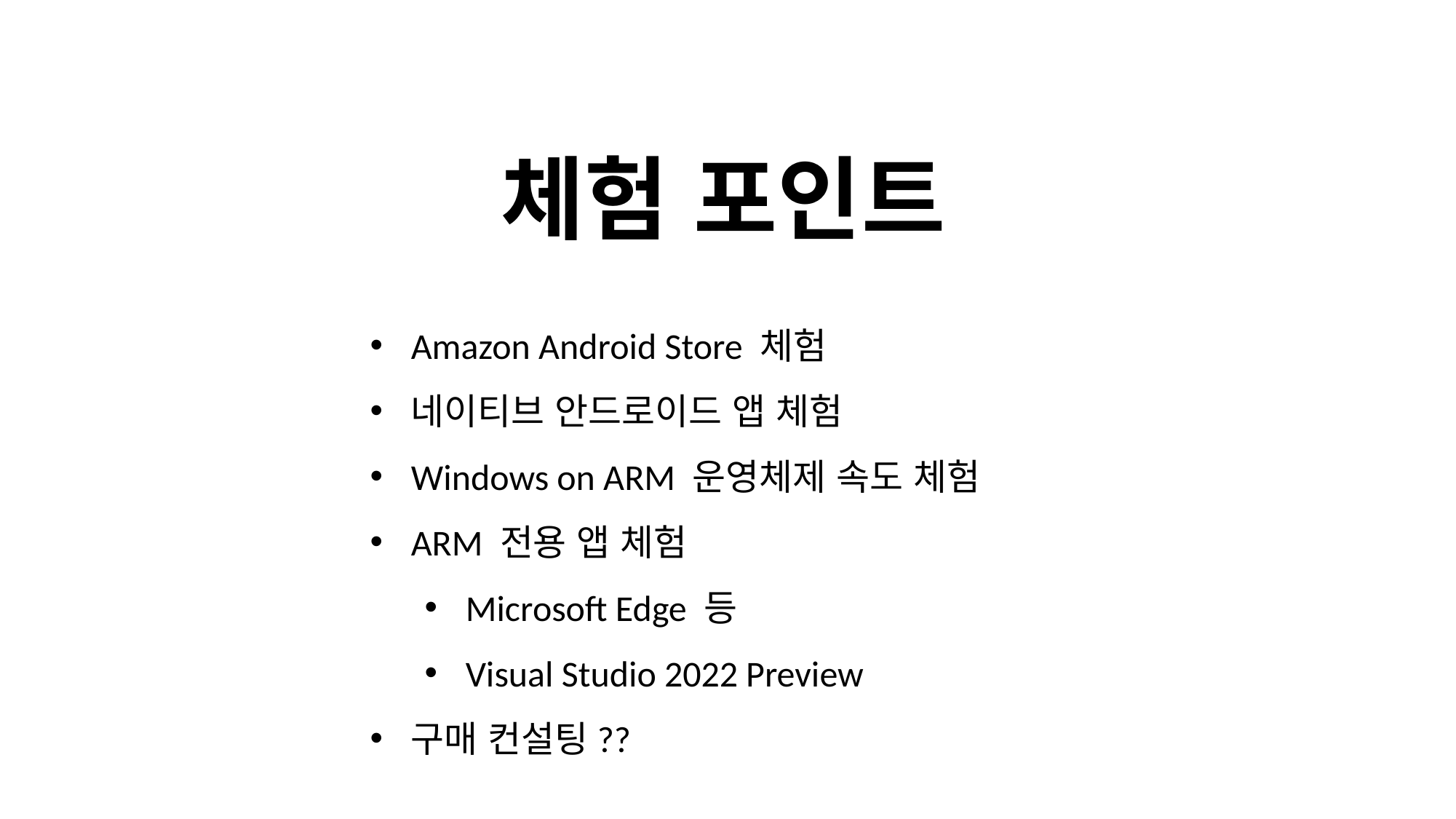

체험 포인트
Amazon Android Store 체험
네이티브 안드로이드 앱 체험
Windows on ARM 운영체제 속도 체험
ARM 전용 앱 체험
Microsoft Edge 등
Visual Studio 2022 Preview
구매 컨설팅??